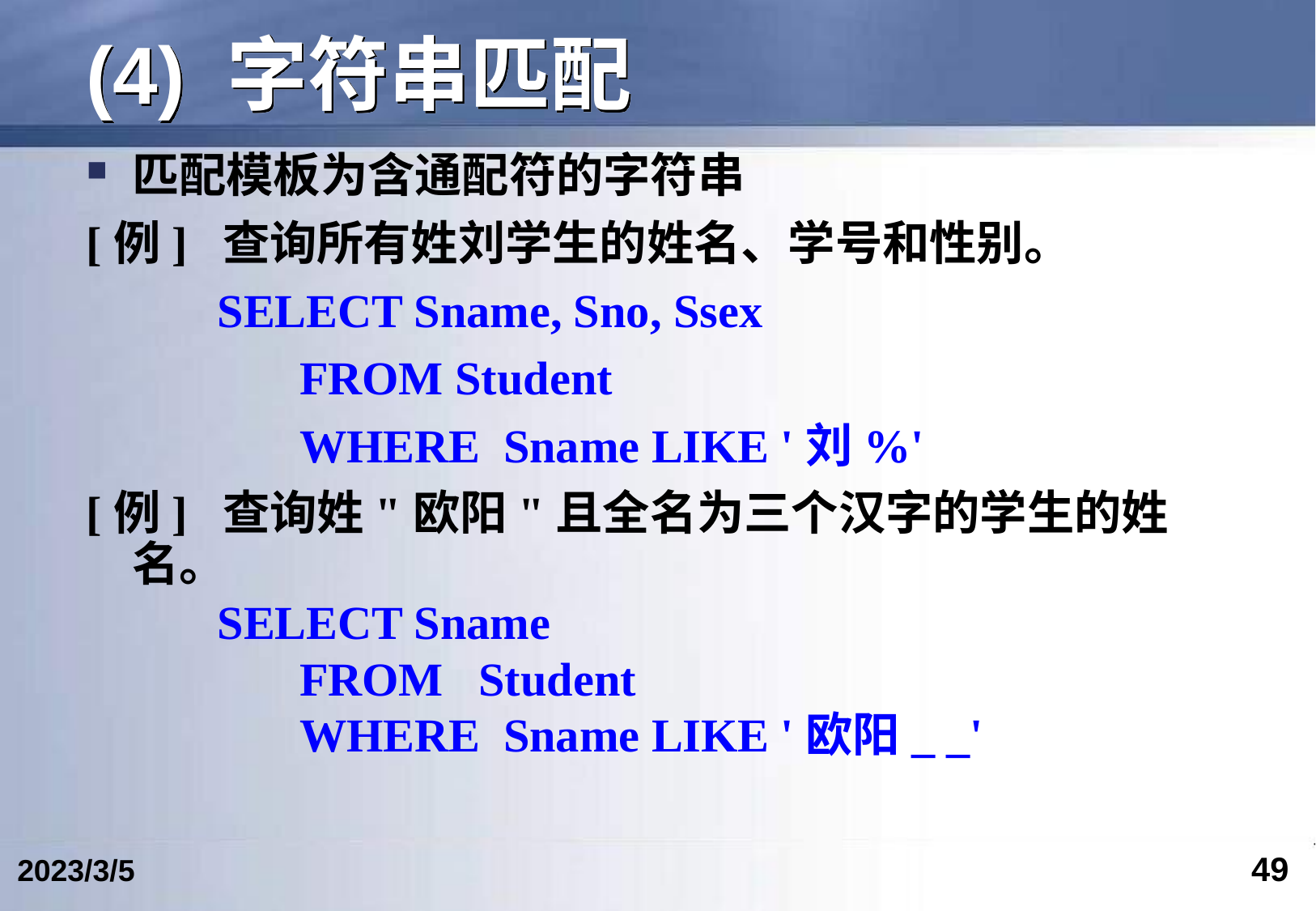

# (4) 字符串匹配
匹配模板为含通配符的字符串
[例]  查询所有姓刘学生的姓名、学号和性别。
      SELECT Sname, Sno, Ssex
             FROM Student
             WHERE  Sname LIKE '刘%'
[例]  查询姓"欧阳"且全名为三个汉字的学生的姓名。
      SELECT Sname
             FROM   Student
             WHERE  Sname LIKE '欧阳_ _'
49
2023/3/5